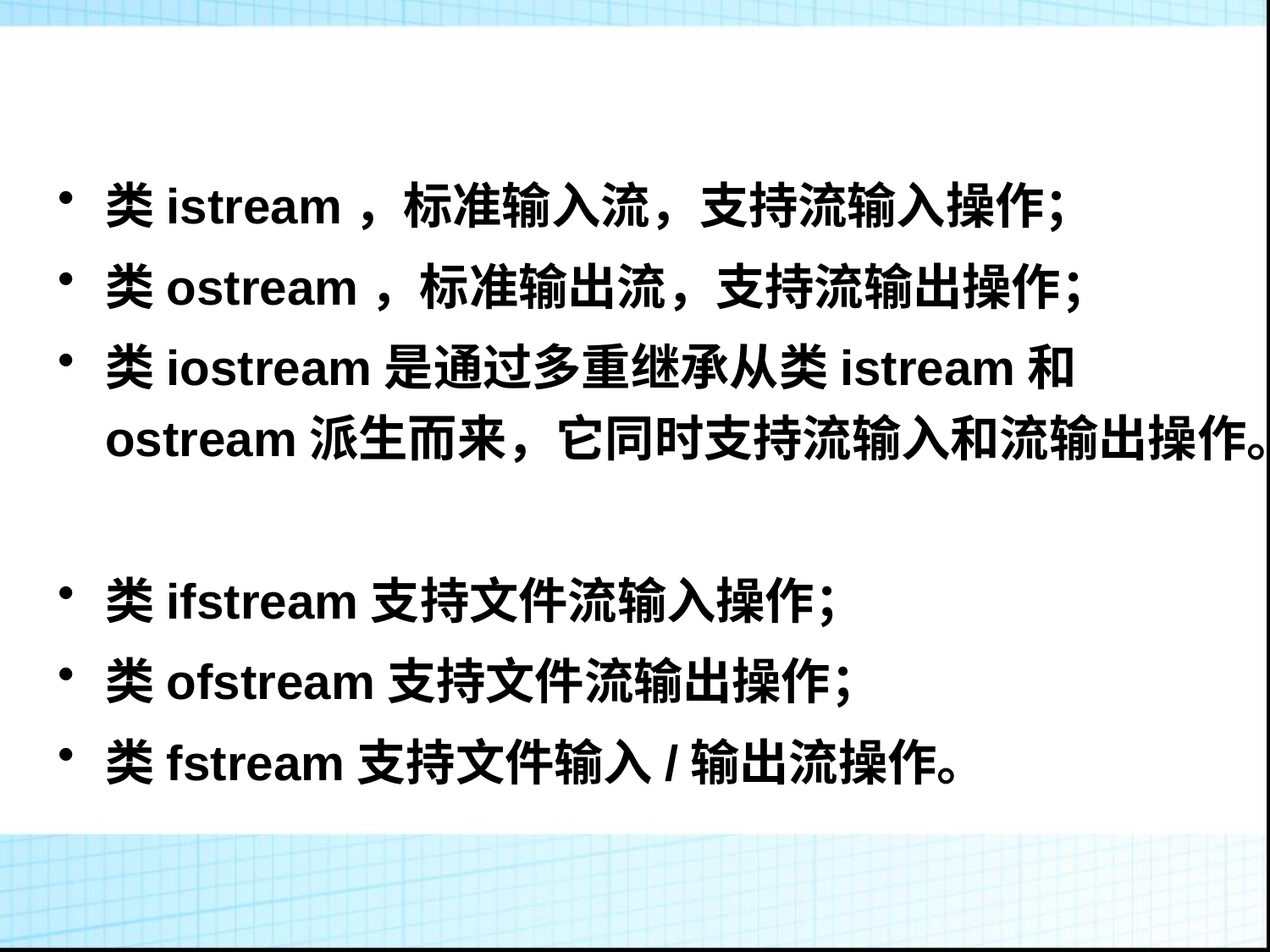

类istream，标准输入流，支持流输入操作；
类ostream，标准输出流，支持流输出操作；
类iostream是通过多重继承从类istream和ostream派生而来，它同时支持流输入和流输出操作。

类ifstream支持文件流输入操作；
类ofstream支持文件流输出操作；
类fstream支持文件输入/输出流操作。